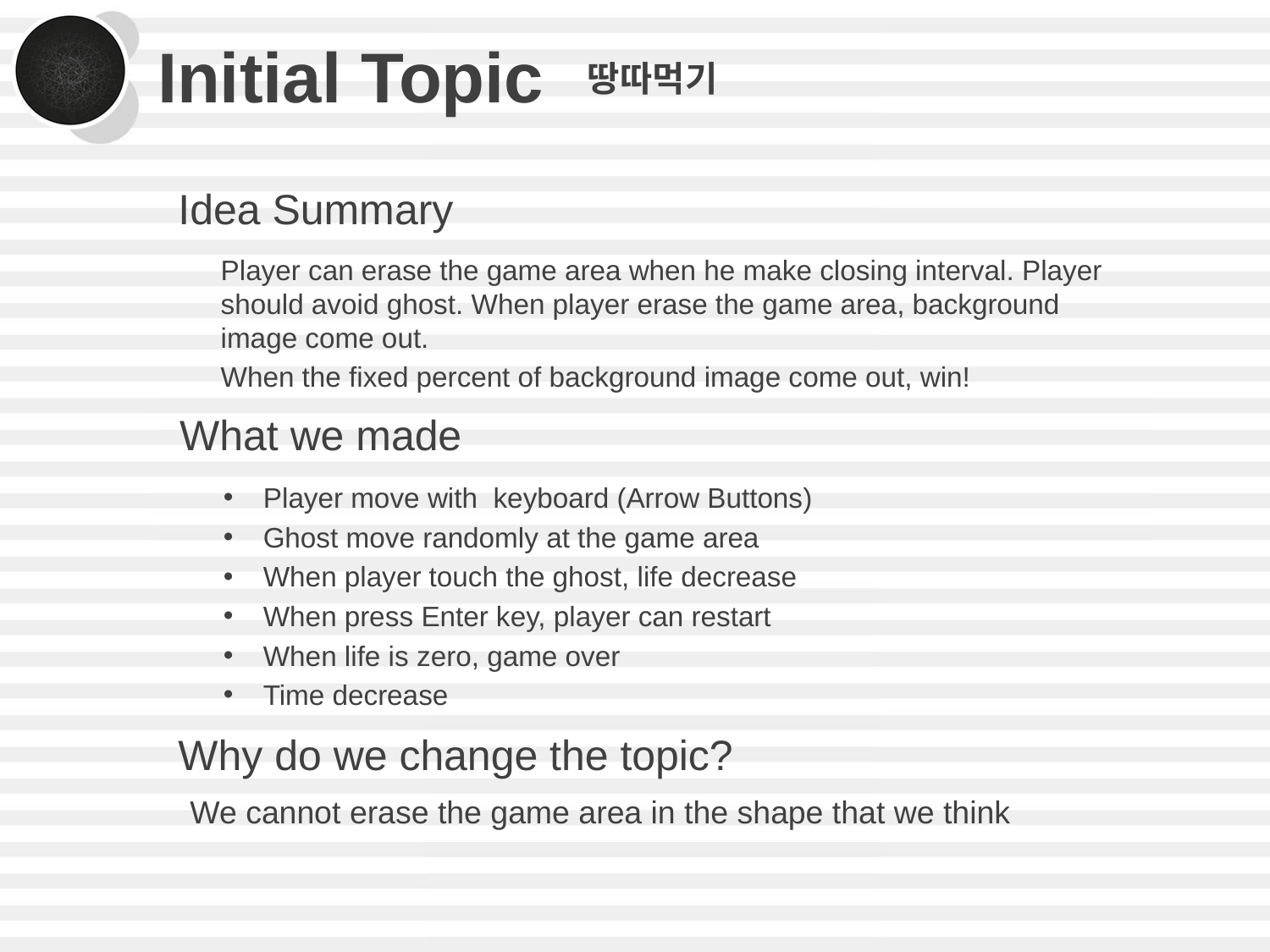

# Initial Topic
땅따먹기
Idea Summary
Player can erase the game area when he make closing interval. Player should avoid ghost. When player erase the game area, background image come out.
When the fixed percent of background image come out, win!
What we made
Player move with  keyboard (Arrow Buttons)
Ghost move randomly at the game area
When player touch the ghost, life decrease
When press Enter key, player can restart
When life is zero, game over
Time decrease
Why do we change the topic?
We cannot erase the game area in the shape that we think